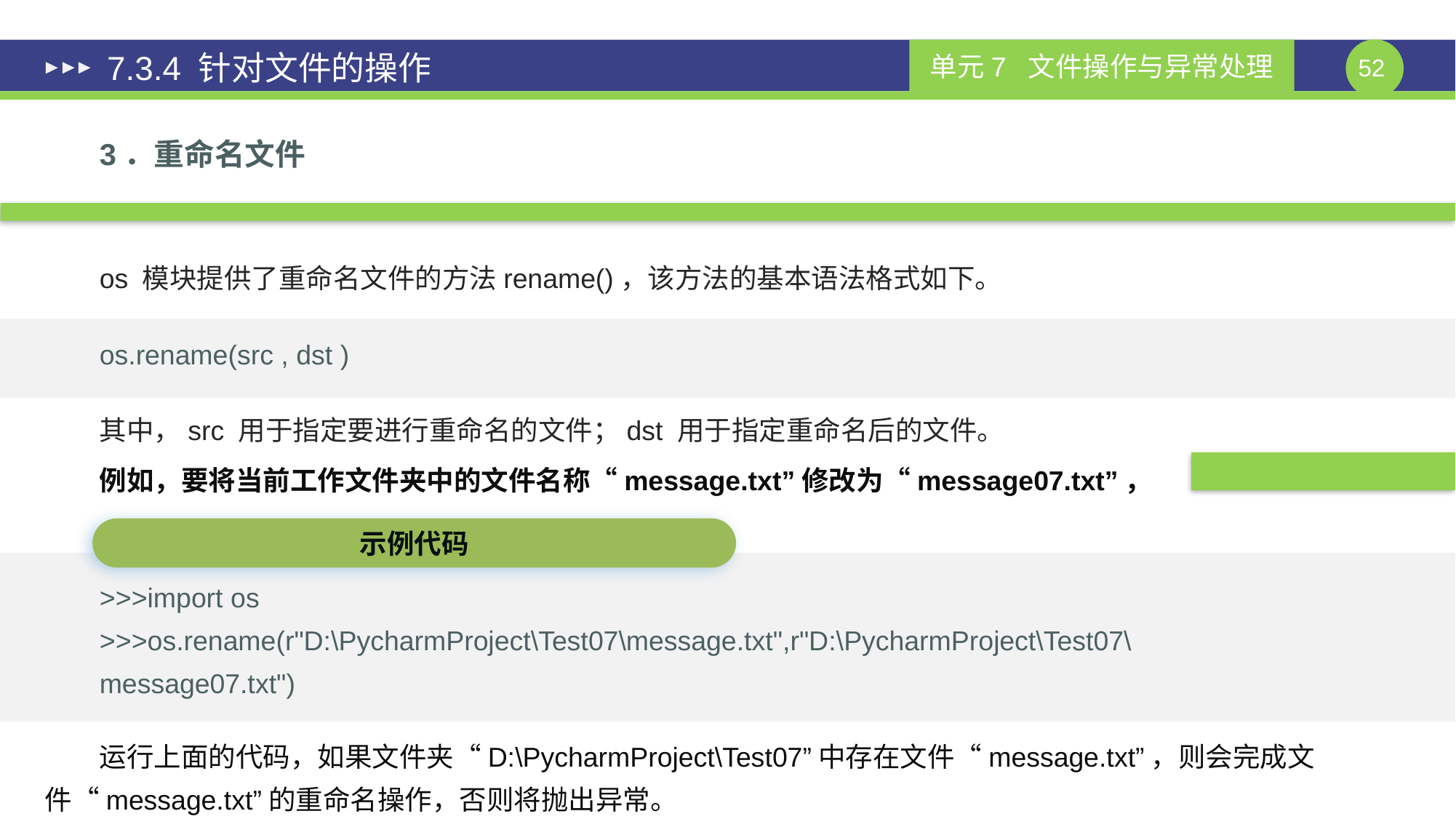

# 7.3.4 针对文件的操作
3．重命名文件

os 模块提供了重命名文件的方法rename()，该方法的基本语法格式如下。

os.rename(src , dst )

其中，src 用于指定要进行重命名的文件；dst 用于指定重命名后的文件。

例如，要将当前工作文件夹中的文件名称“message.txt”修改为“message07.txt”，

示例代码

>>>import os
>>>os.rename(r"D:\PycharmProject\Test07\message.txt",r"D:\PycharmProject\Test07\
message07.txt")
运行上面的代码，如果文件夹“D:\PycharmProject\Test07”中存在文件“message.txt”，则会完成文件“message.txt”的重命名操作，否则将抛出异常。